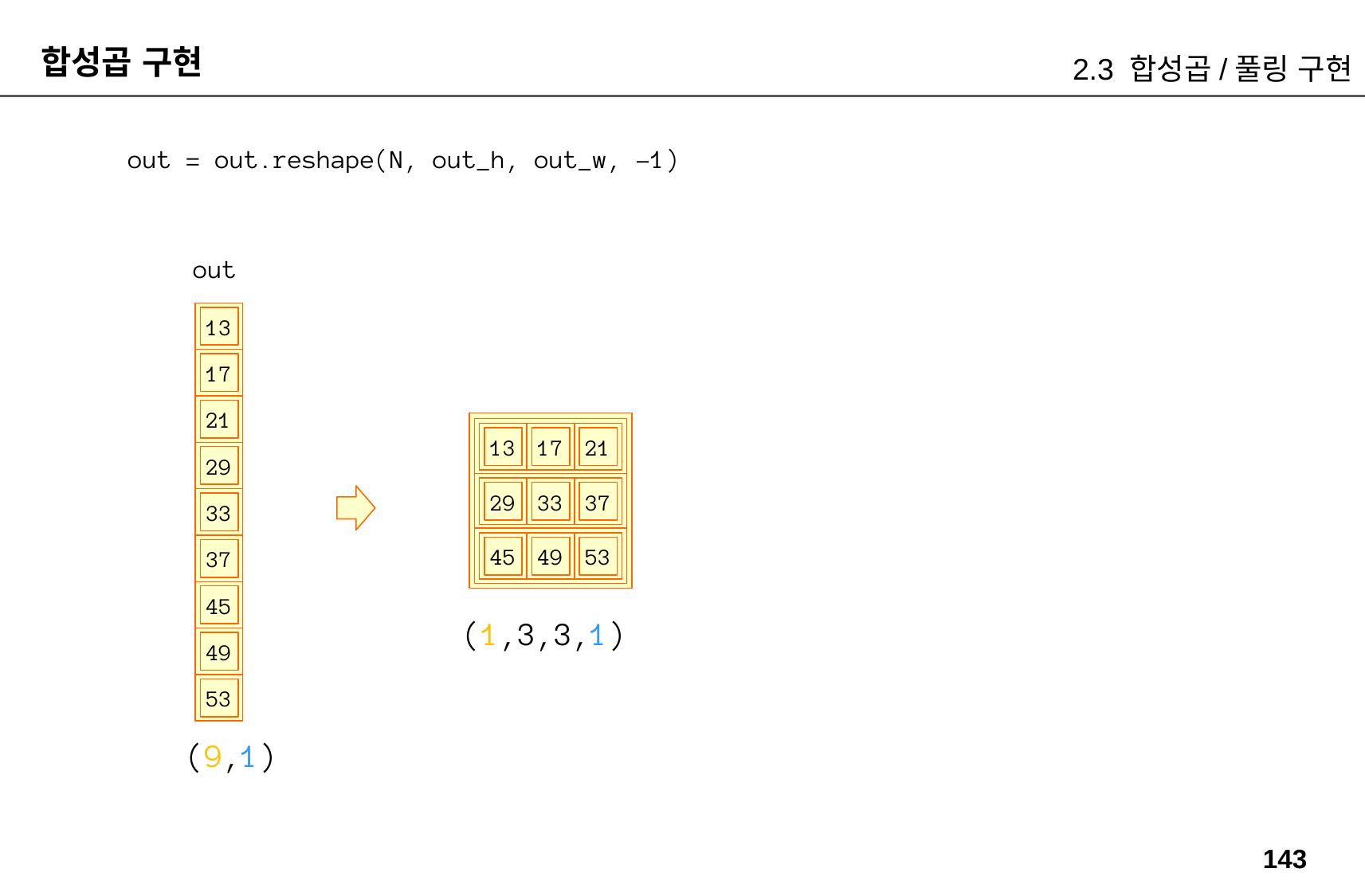

합성곱 구현
2.3 합성곱/풀링 구현
out = out.reshape(N, out_h, out_w, -1)
out

13

17

21

13
17
21

29

29
33
37

33

45
49
53
37

45
(1,3,3,1)

49

53
(9,1)